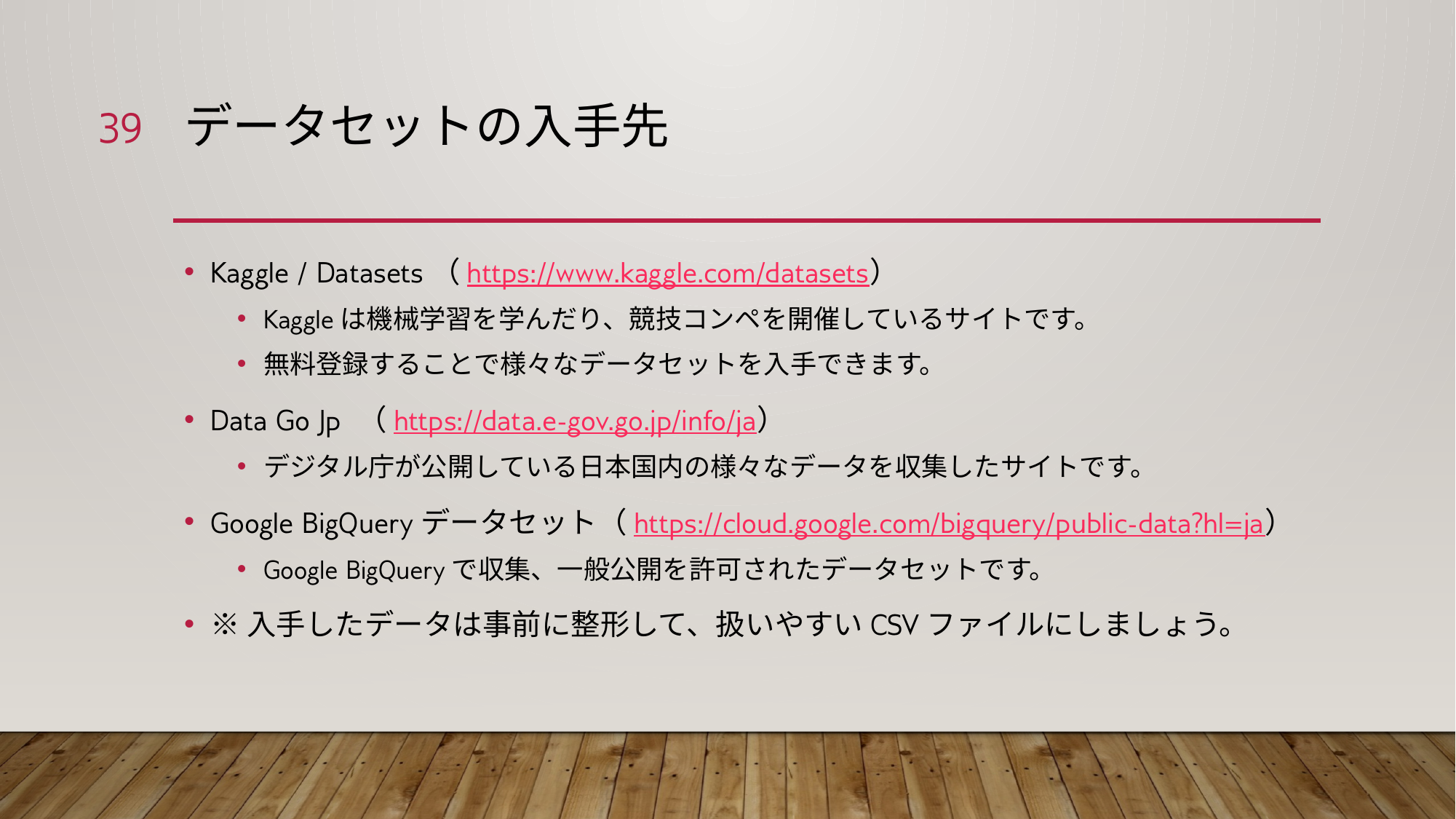

39
# データセットの入手先
Kaggle / Datasets（https://www.kaggle.com/datasets）
Kaggleは機械学習を学んだり、競技コンペを開催しているサイトです。
無料登録することで様々なデータセットを入手できます。
Data Go Jp （https://data.e-gov.go.jp/info/ja）
デジタル庁が公開している日本国内の様々なデータを収集したサイトです。
Google BigQueryデータセット（https://cloud.google.com/bigquery/public-data?hl=ja）
Google BigQueryで収集、一般公開を許可されたデータセットです。
※入手したデータは事前に整形して、扱いやすいCSVファイルにしましょう。